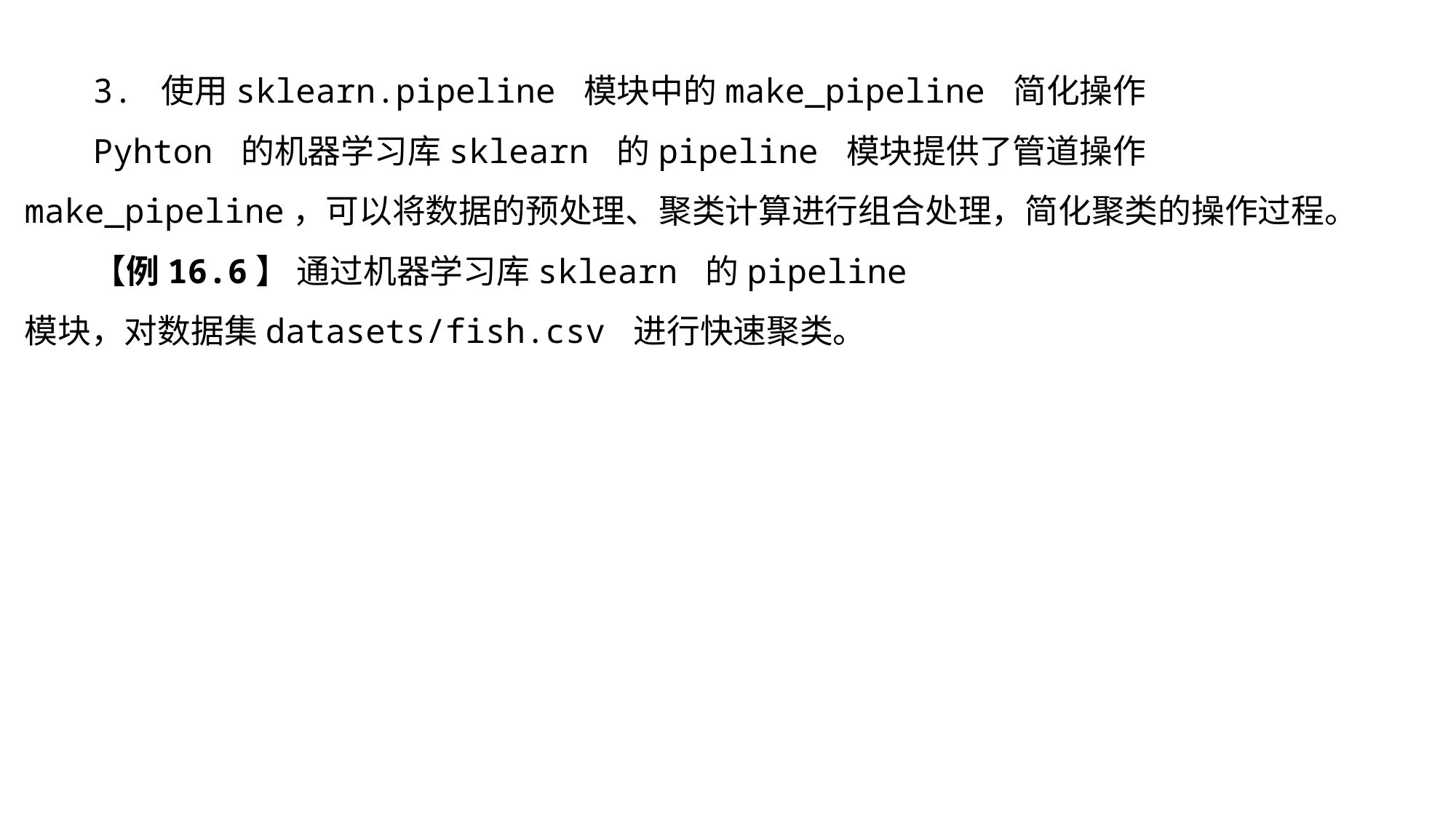

3. 使用sklearn.pipeline 模块中的make_pipeline 简化操作
Pyhton 的机器学习库sklearn 的pipeline 模块提供了管道操作make_pipeline，可以将数据的预处理、聚类计算进行组合处理，简化聚类的操作过程。
【例16.6】 通过机器学习库sklearn 的pipeline 模块，对数据集datasets/fish.csv 进行快速聚类。